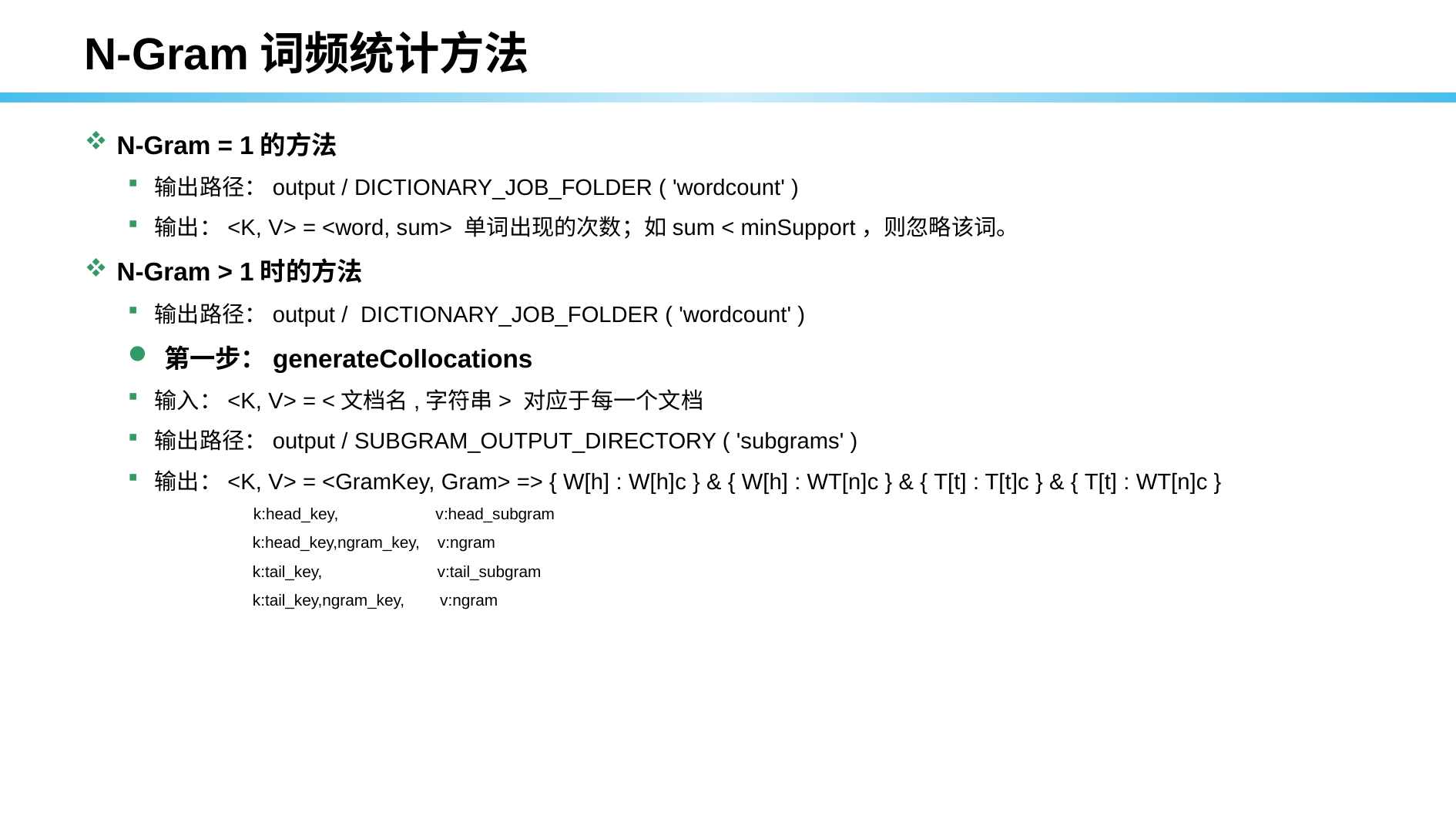

# N-Gram词频统计方法
N-Gram = 1的方法
输出路径：output / DICTIONARY_JOB_FOLDER ( 'wordcount' )
输出：<K, V> = <word, sum> 单词出现的次数；如sum < minSupport，则忽略该词。
N-Gram > 1时的方法
输出路径：output /  DICTIONARY_JOB_FOLDER ( 'wordcount' )
第一步：generateCollocations
输入：<K, V> = <文档名,字符串> 对应于每一个文档
输出路径：output / SUBGRAM_OUTPUT_DIRECTORY ( 'subgrams' )
输出：<K, V> = <GramKey, Gram> => { W[h] : W[h]c } & { W[h] : WT[n]c } & { T[t] : T[t]c } & { T[t] : WT[n]c }
       k:head_key,                      v:head_subgram
	  k:head_key,ngram_key,    v:ngram
	  k:tail_key,                          v:tail_subgram
	  k:tail_key,ngram_key,        v:ngram